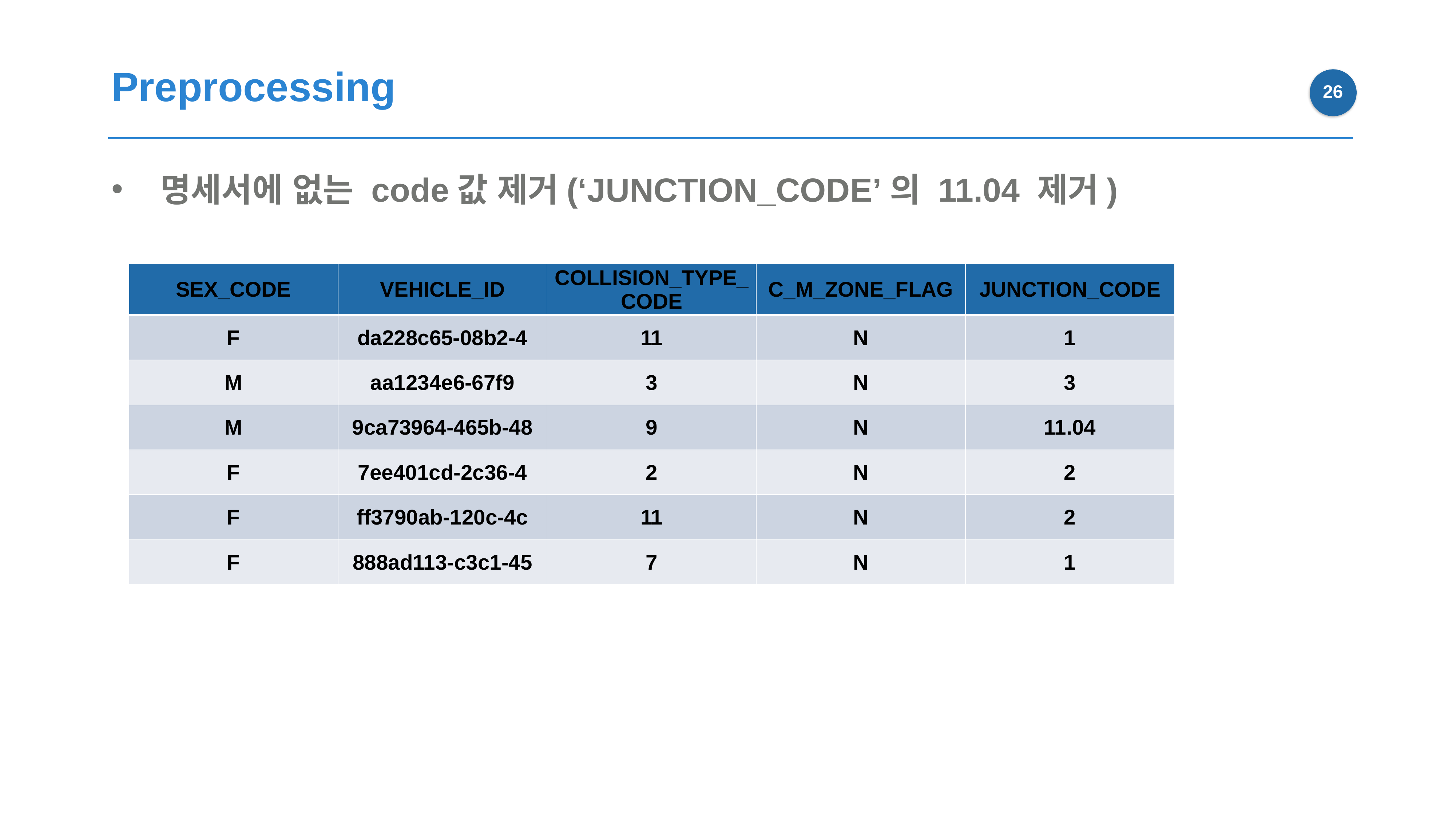

Preprocessing
26
명세서에 없는 code값 제거(‘JUNCTION_CODE’의 11.04 제거)
| SEX\_CODE | VEHICLE\_ID | COLLISION\_TYPE\_CODE | C\_M\_ZONE\_FLAG | JUNCTION\_CODE |
| --- | --- | --- | --- | --- |
| F | da228c65-08b2-4 | 11 | N | 1 |
| M | aa1234e6-67f9 | 3 | N | 3 |
| M | 9ca73964-465b-48 | 9 | N | 11.04 |
| F | 7ee401cd-2c36-4 | 2 | N | 2 |
| F | ff3790ab-120c-4c | 11 | N | 2 |
| F | 888ad113-c3c1-45 | 7 | N | 1 |